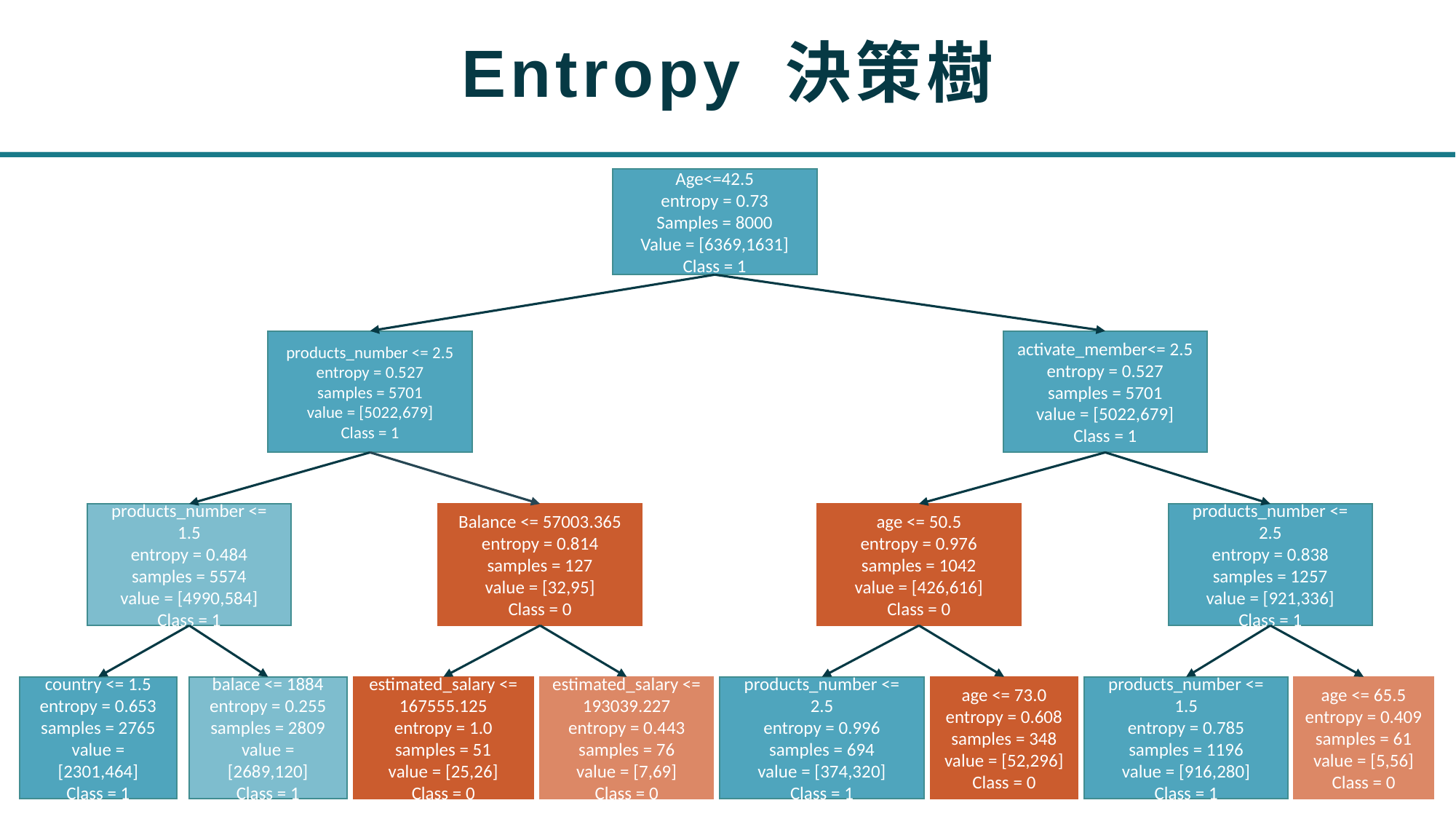

# Entropy 決策樹
Age<=42.5
entropy = 0.73
Samples = 8000
Value = [6369,1631]
Class = 1
activate_member<= 2.5
entropy = 0.527
samples = 5701
value = [5022,679]
Class = 1
products_number <= 2.5
entropy = 0.527
samples = 5701
value = [5022,679]
Class = 1
products_number <= 1.5
entropy = 0.484
samples = 5574
value = [4990,584]
Class = 1
Balance <= 57003.365
entropy = 0.814
samples = 127
value = [32,95]
Class = 0
age <= 50.5
entropy = 0.976
samples = 1042
value = [426,616]
Class = 0
products_number <= 2.5
entropy = 0.838
samples = 1257
value = [921,336]
Class = 1
country <= 1.5
entropy = 0.653
samples = 2765
value = [2301,464]
Class = 1
balace <= 1884
entropy = 0.255
samples = 2809
value = [2689,120]
Class = 1
estimated_salary <= 167555.125
entropy = 1.0
samples = 51
value = [25,26]
Class = 0
estimated_salary <= 193039.227
entropy = 0.443
samples = 76
value = [7,69]
Class = 0
products_number <= 2.5
entropy = 0.996
samples = 694
value = [374,320]
Class = 1
age <= 73.0
entropy = 0.608
samples = 348
value = [52,296]
Class = 0
products_number <= 1.5
entropy = 0.785
samples = 1196
value = [916,280]
Class = 1
age <= 65.5
entropy = 0.409
samples = 61
value = [5,56]
Class = 0